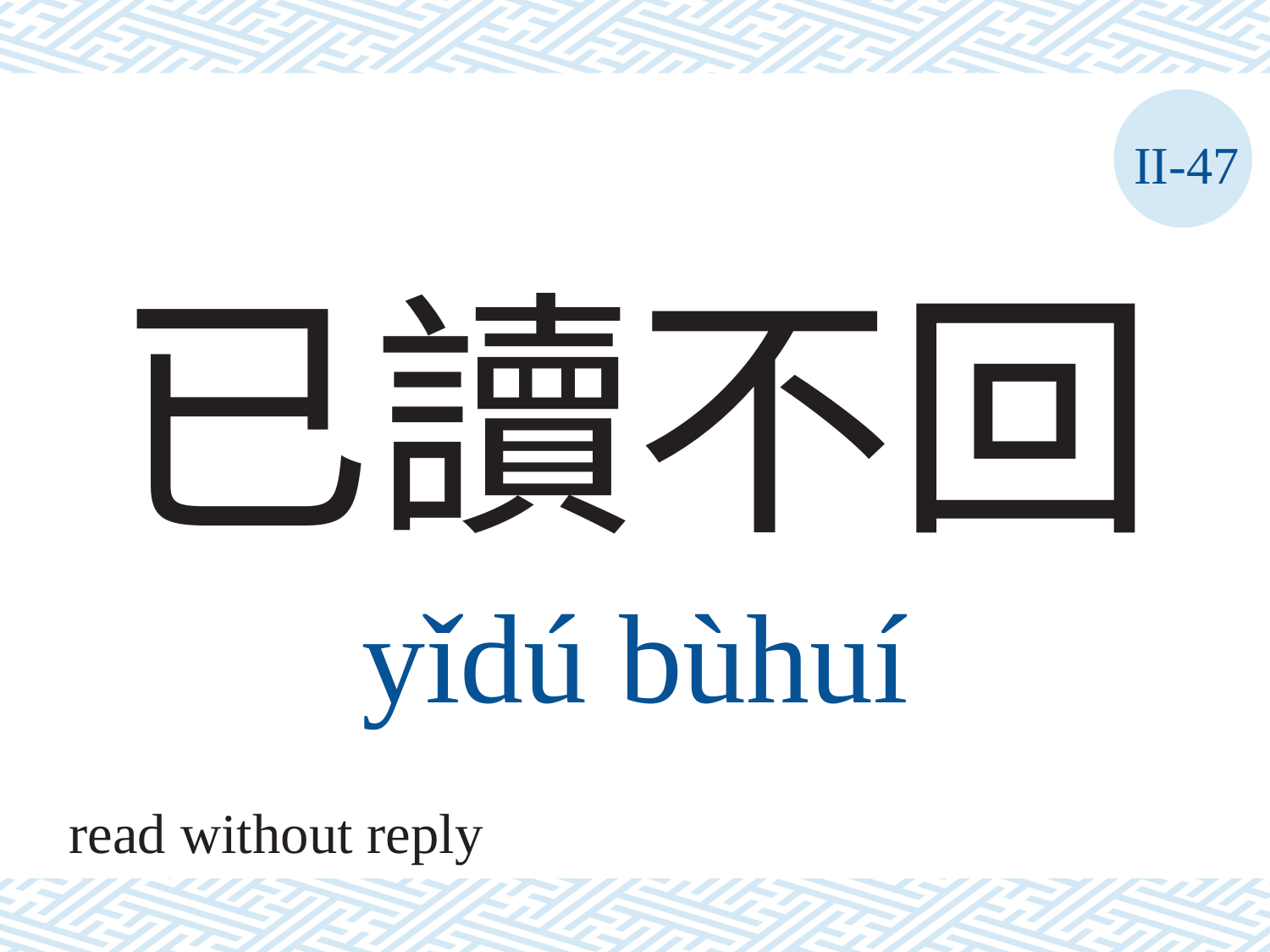

II-47
# 已讀不回
yǐdú	bùhuí
read without reply